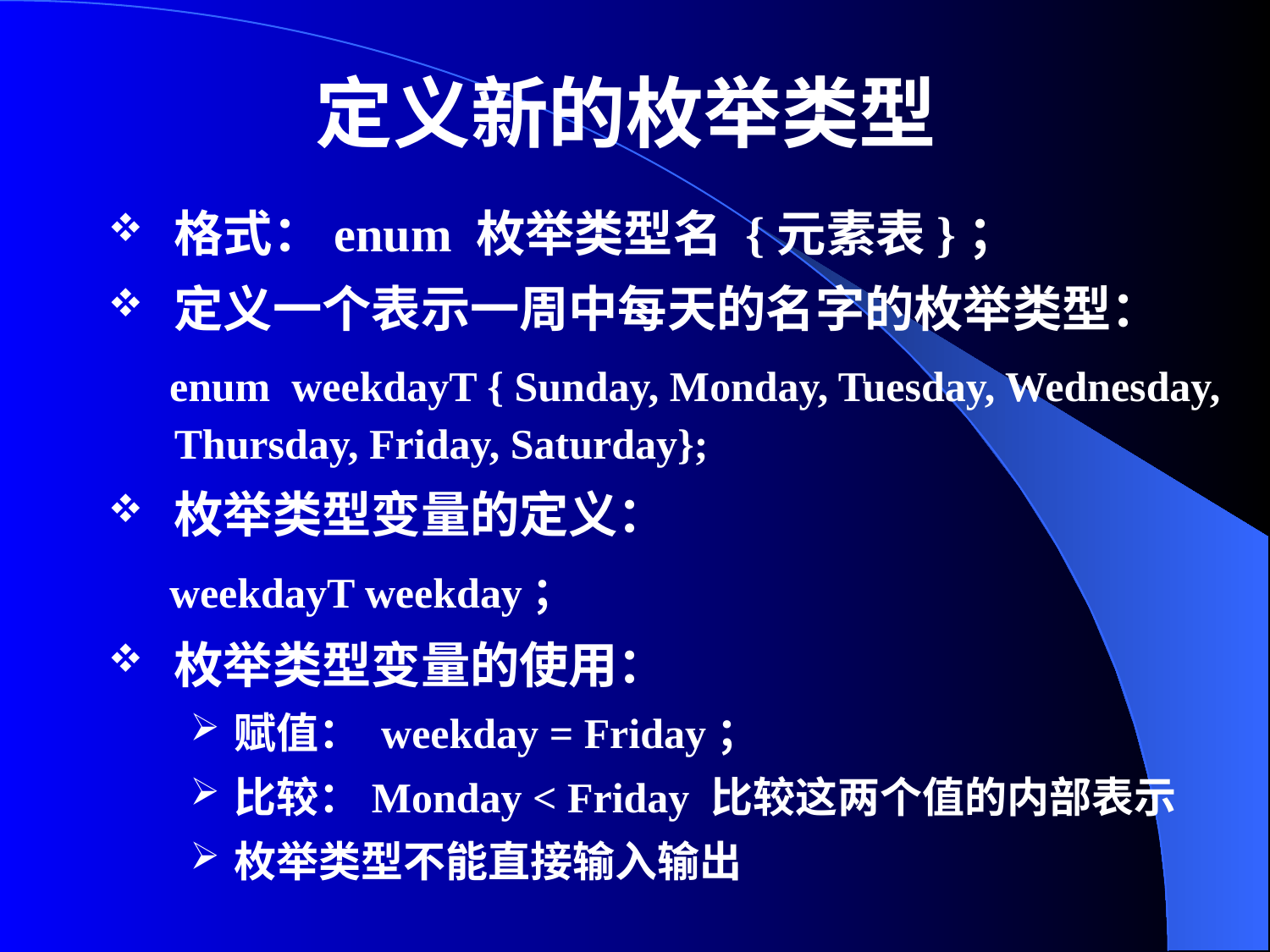

# 定义新的枚举类型
格式：enum 枚举类型名 {元素表}；
定义一个表示一周中每天的名字的枚举类型：
     enum  weekdayT { Sunday, Monday, Tuesday, Wednesday, Thursday, Friday, Saturday};
枚举类型变量的定义：
     weekdayT weekday；
枚举类型变量的使用：
赋值： weekday = Friday；
比较：Monday < Friday 比较这两个值的内部表示
枚举类型不能直接输入输出